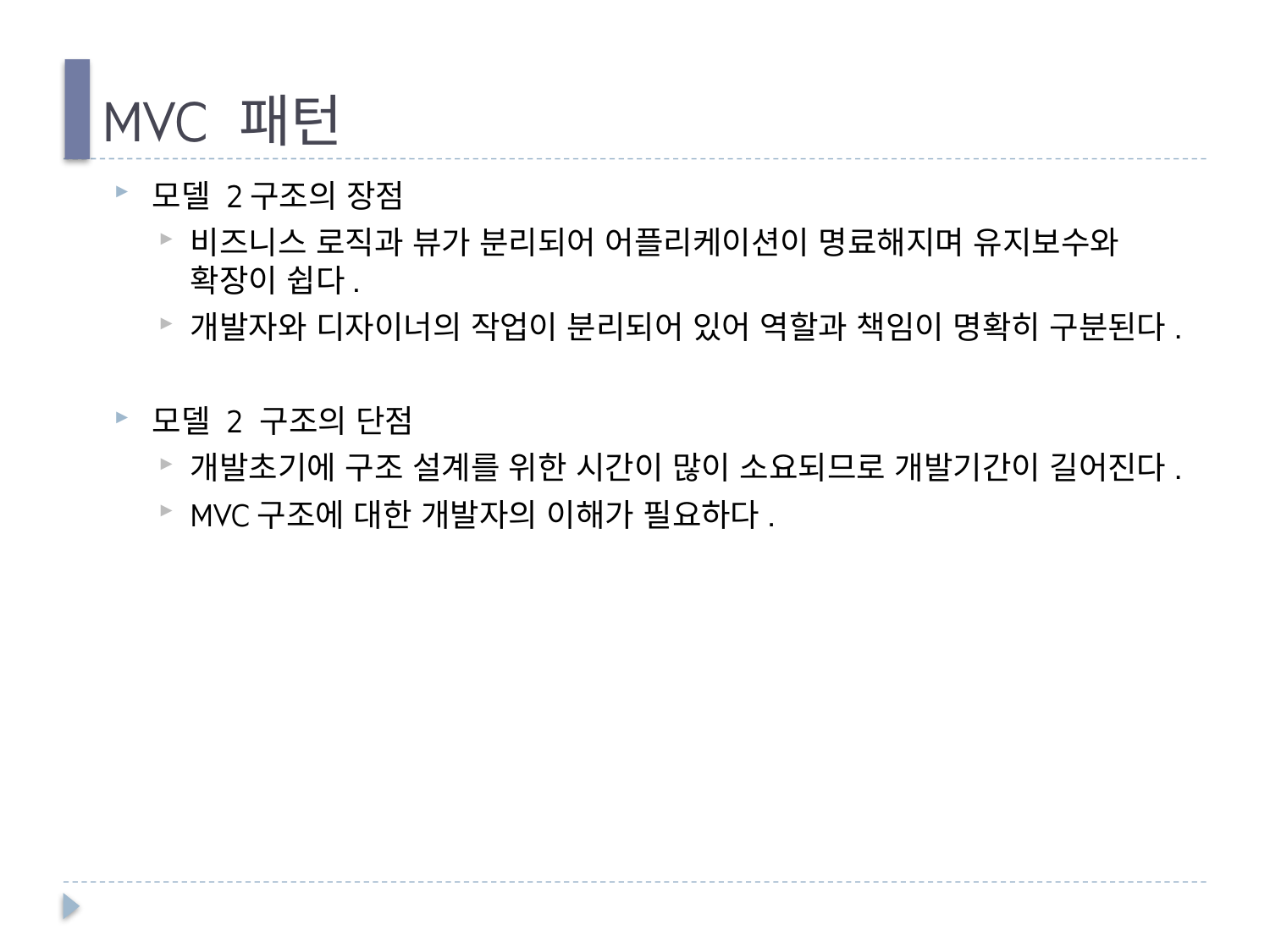

# MVC 패턴
모델 2구조의 장점
비즈니스 로직과 뷰가 분리되어 어플리케이션이 명료해지며 유지보수와 확장이 쉽다.
개발자와 디자이너의 작업이 분리되어 있어 역할과 책임이 명확히 구분된다.

모델 2 구조의 단점
개발초기에 구조 설계를 위한 시간이 많이 소요되므로 개발기간이 길어진다.
MVC구조에 대한 개발자의 이해가 필요하다.